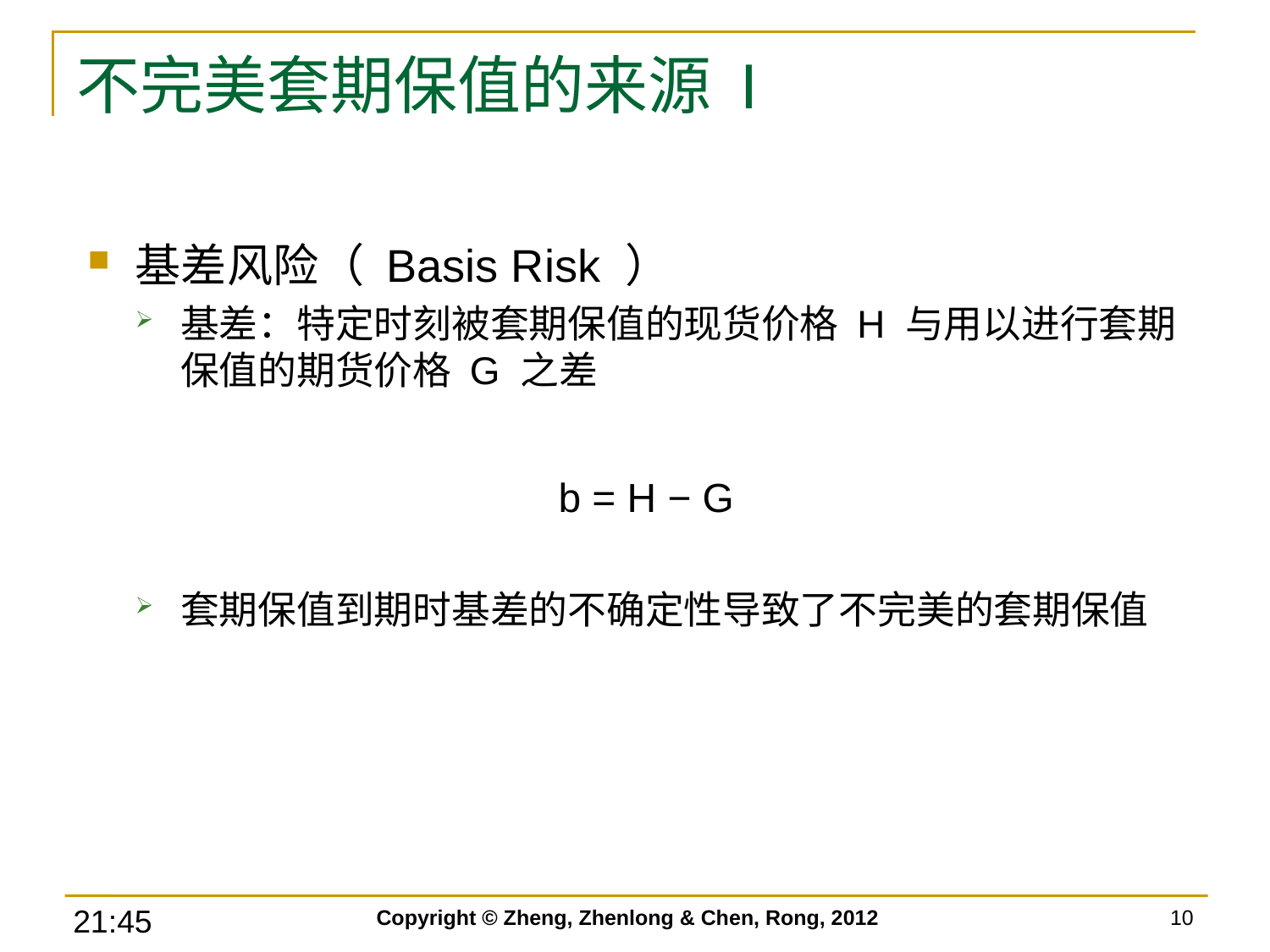

# 不完美套期保值的来源 I

基差风险（ Basis Risk ）
基差：特定时刻被套期保值的现货价格 H 与用以进行套期保值的期货价格 G 之差

b = H − G

套期保值到期时基差的不确定性导致了不完美的套期保值
Copyright © Zheng, Zhenlong & Chen, Rong, 2012
10